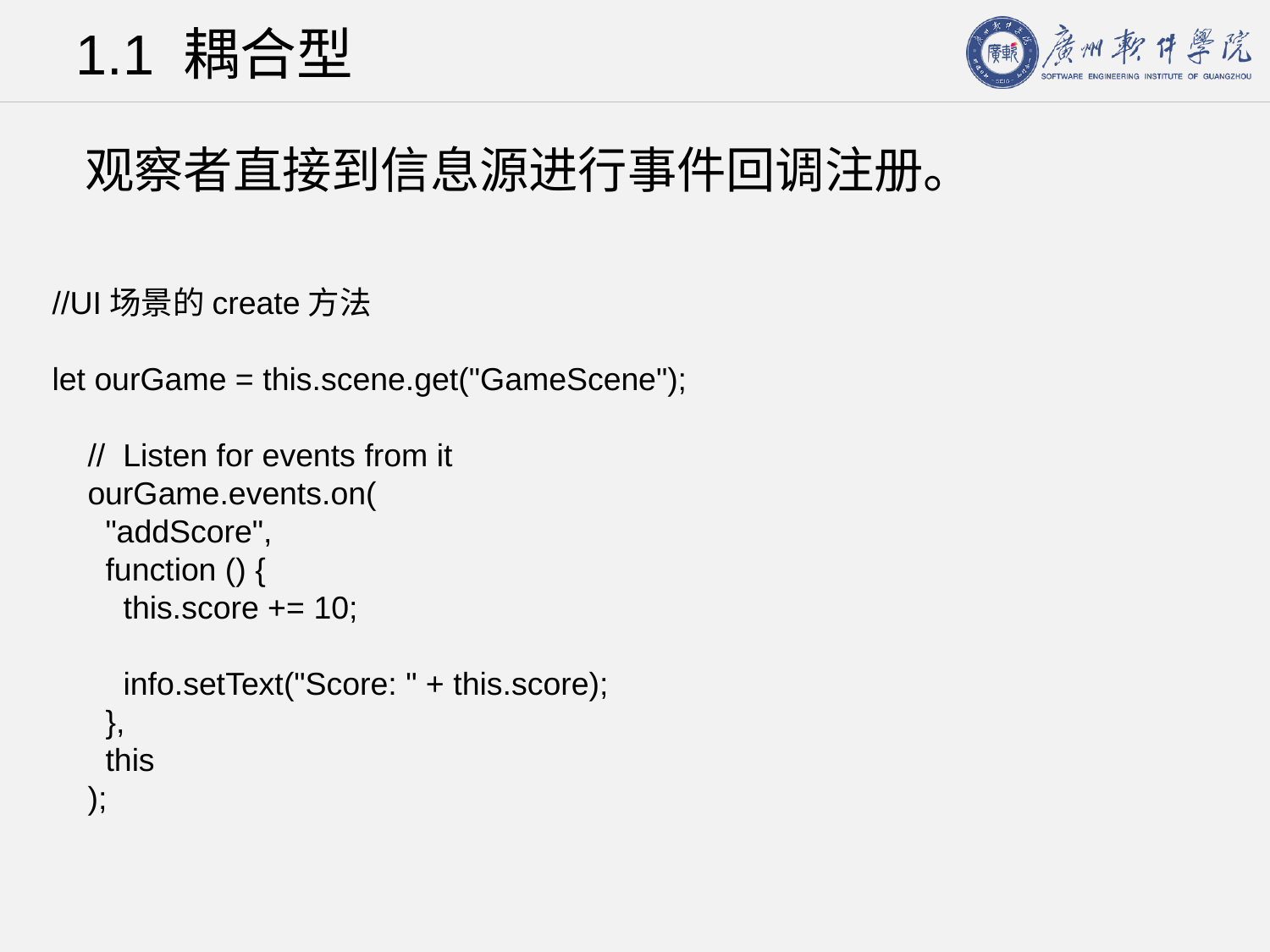

# 1.1 耦合型
观察者直接到信息源进行事件回调注册。

//UI场景的create方法

let ourGame = this.scene.get("GameScene");

    //  Listen for events from it
    ourGame.events.on(
      "addScore",
      function () {
        this.score += 10;

        info.setText("Score: " + this.score);
      },
      this
    );